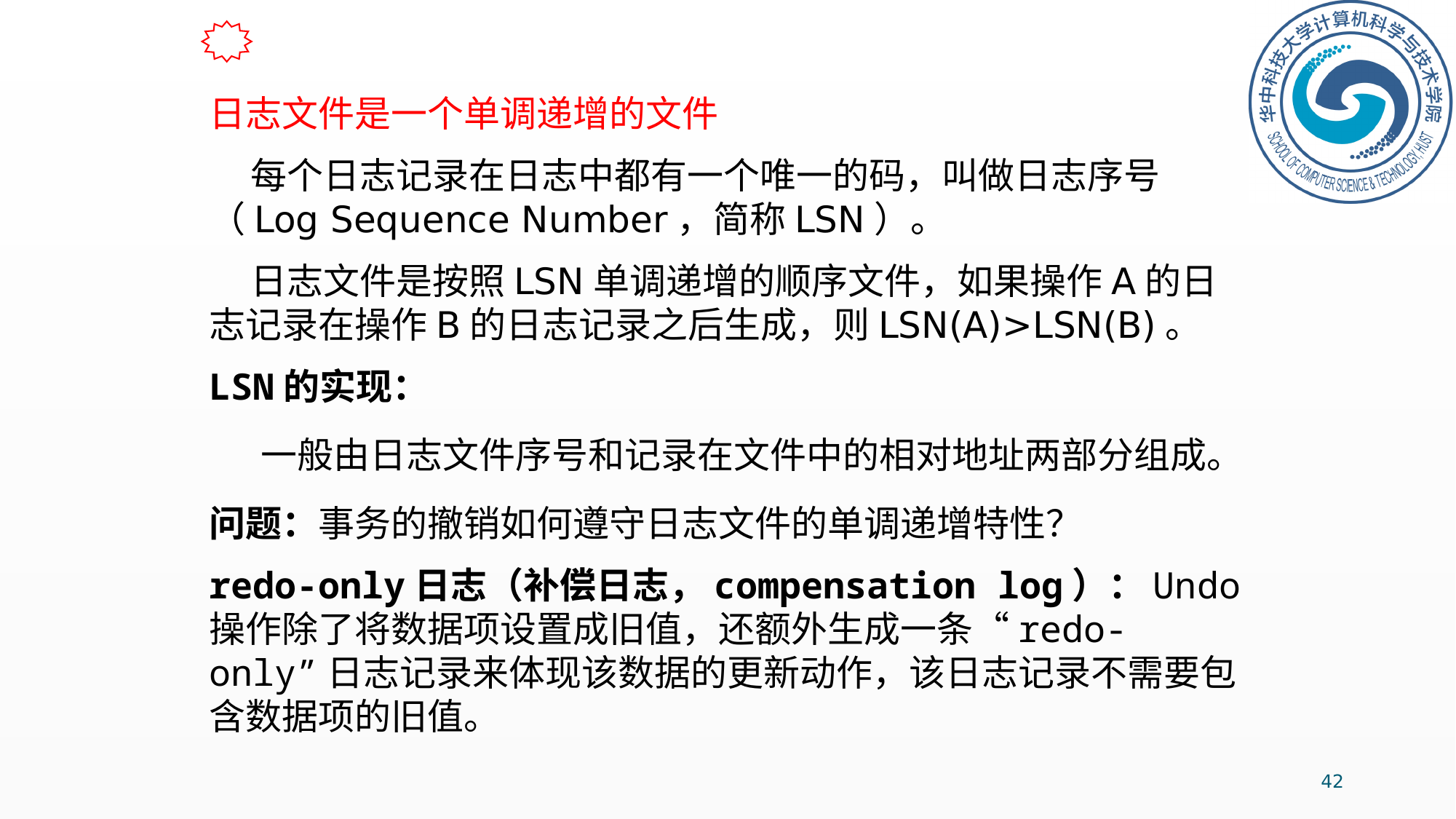

日志文件是一个单调递增的文件
    每个日志记录在日志中都有一个唯一的码，叫做日志序号（Log Sequence Number，简称LSN）。
    日志文件是按照LSN单调递增的顺序文件，如果操作A的日志记录在操作B的日志记录之后生成，则LSN(A)>LSN(B)。
LSN的实现：
 一般由日志文件序号和记录在文件中的相对地址两部分组成。
问题：事务的撤销如何遵守日志文件的单调递增特性？
redo-only日志（补偿日志，compensation log）：Undo操作除了将数据项设置成旧值，还额外生成一条“redo-only”日志记录来体现该数据的更新动作，该日志记录不需要包含数据项的旧值。
42